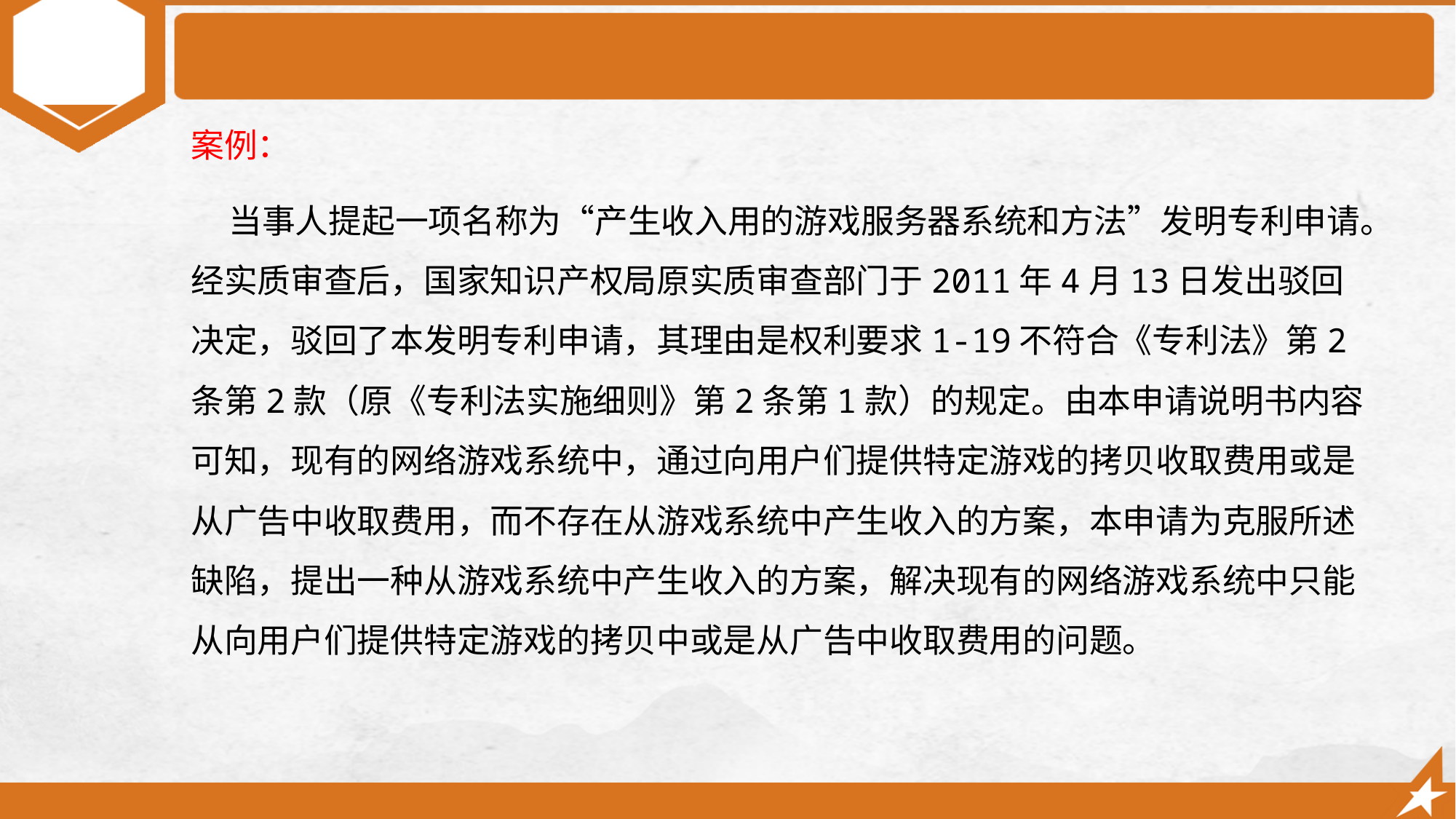

案例：
    当事人提起一项名称为“产生收入用的游戏服务器系统和方法”发明专利申请。经实质审查后，国家知识产权局原实质审查部门于2011年4月13日发出驳回决定，驳回了本发明专利申请，其理由是权利要求1-19不符合《专利法》第2条第2款（原《专利法实施细则》第2条第1款）的规定。由本申请说明书内容可知，现有的网络游戏系统中，通过向用户们提供特定游戏的拷贝收取费用或是从广告中收取费用，而不存在从游戏系统中产生收入的方案，本申请为克服所述缺陷，提出一种从游戏系统中产生收入的方案，解决现有的网络游戏系统中只能从向用户们提供特定游戏的拷贝中或是从广告中收取费用的问题。